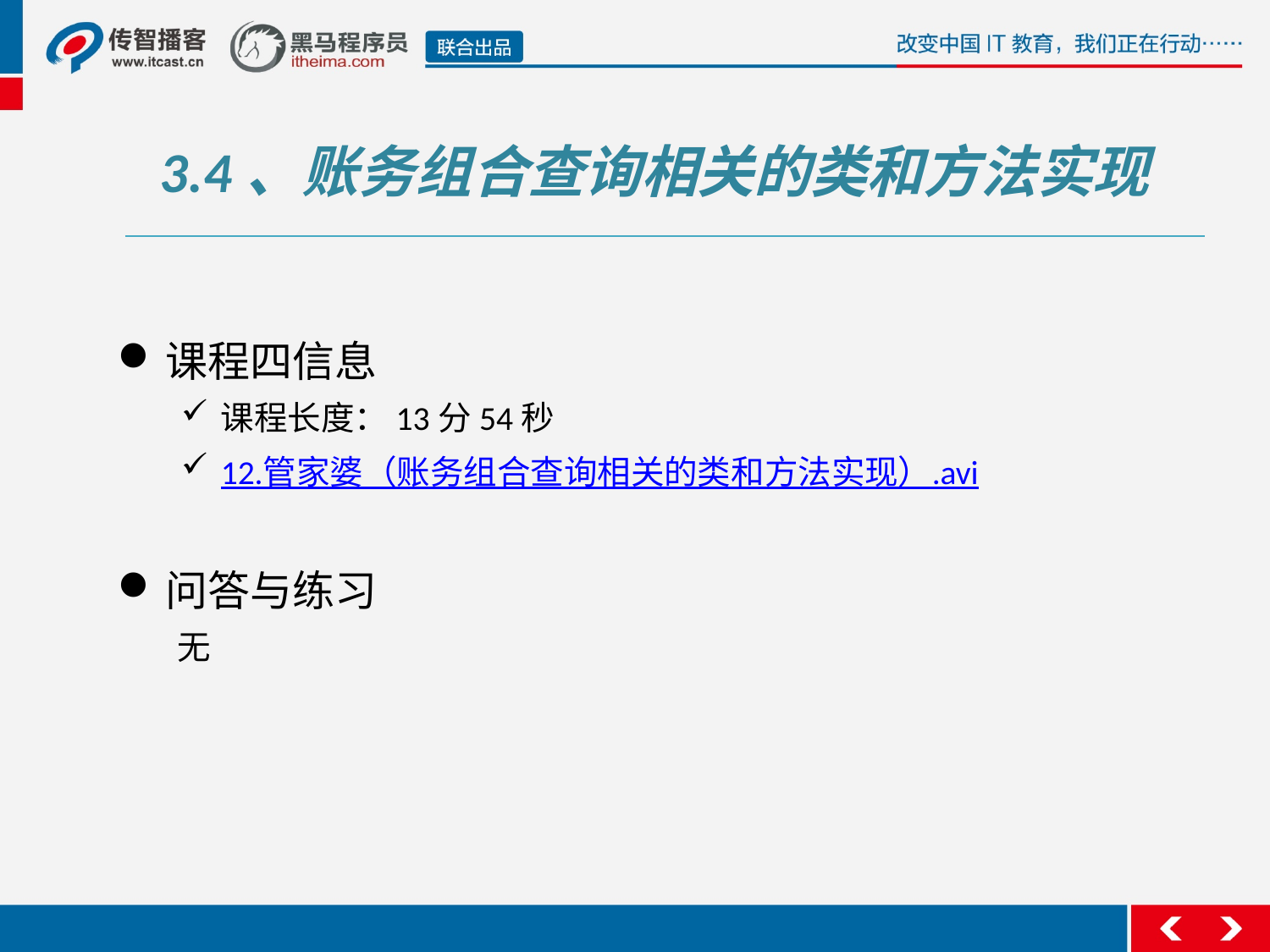

3.4、账务组合查询相关的类和方法实现

课程四信息
课程长度：13分54秒
12.管家婆（账务组合查询相关的类和方法实现）.avi

问答与练习
       无